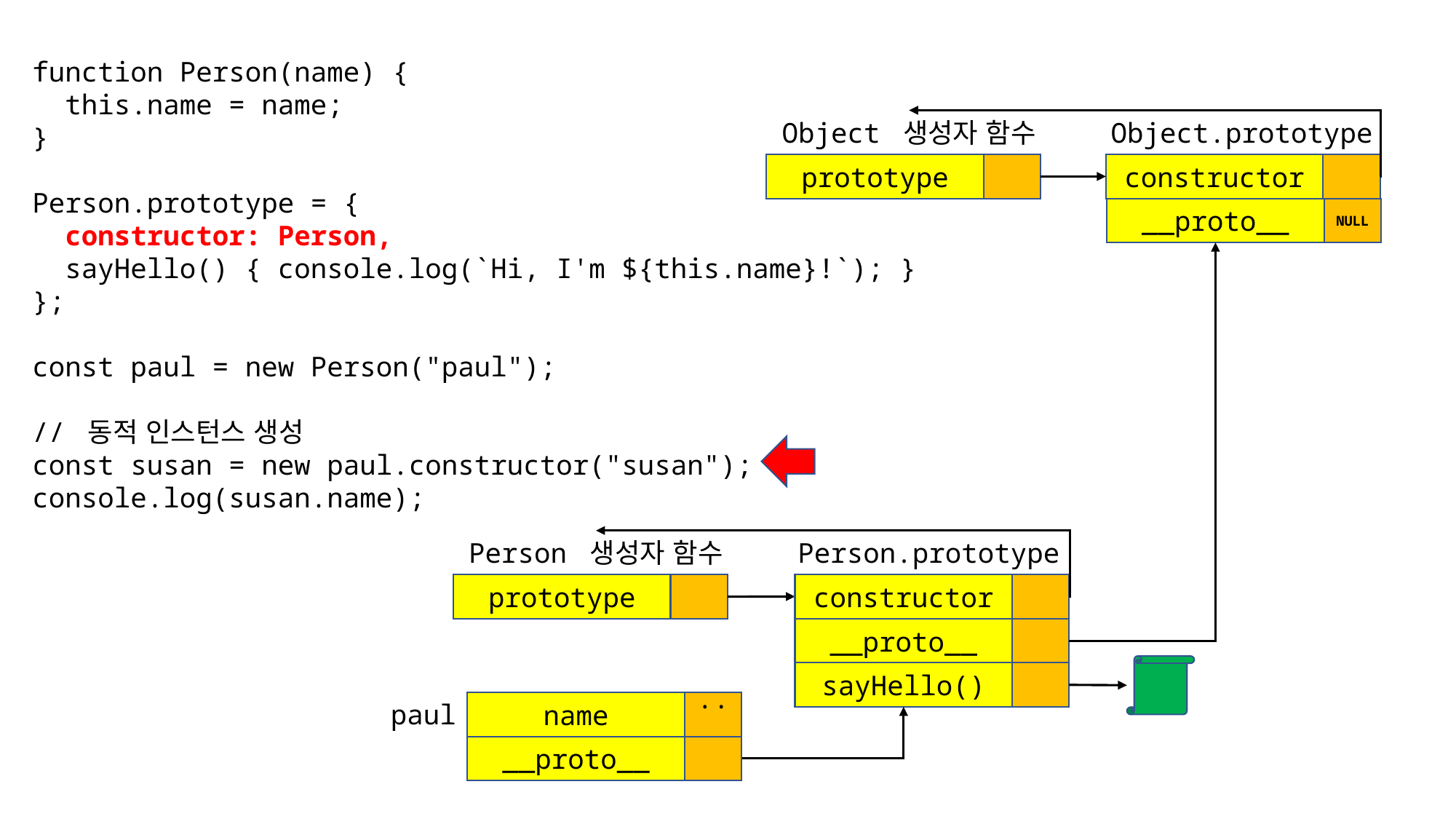

function Person(name) {
  this.name = name;
}

Person.prototype = {
  constructor: Person,
  sayHello() { console.log(`Hi, I'm ${this.name}!`); }
};

const paul = new Person("paul");

// 동적 인스턴스 생성
const susan = new paul.constructor("susan");
console.log(susan.name);
Object 생성자 함수
Object.prototype
prototype

constructor

__proto__
NULL

Person 생성자 함수
Person.prototype
constructor

prototype

__proto__

sayHello()

paul
name
...
__proto__